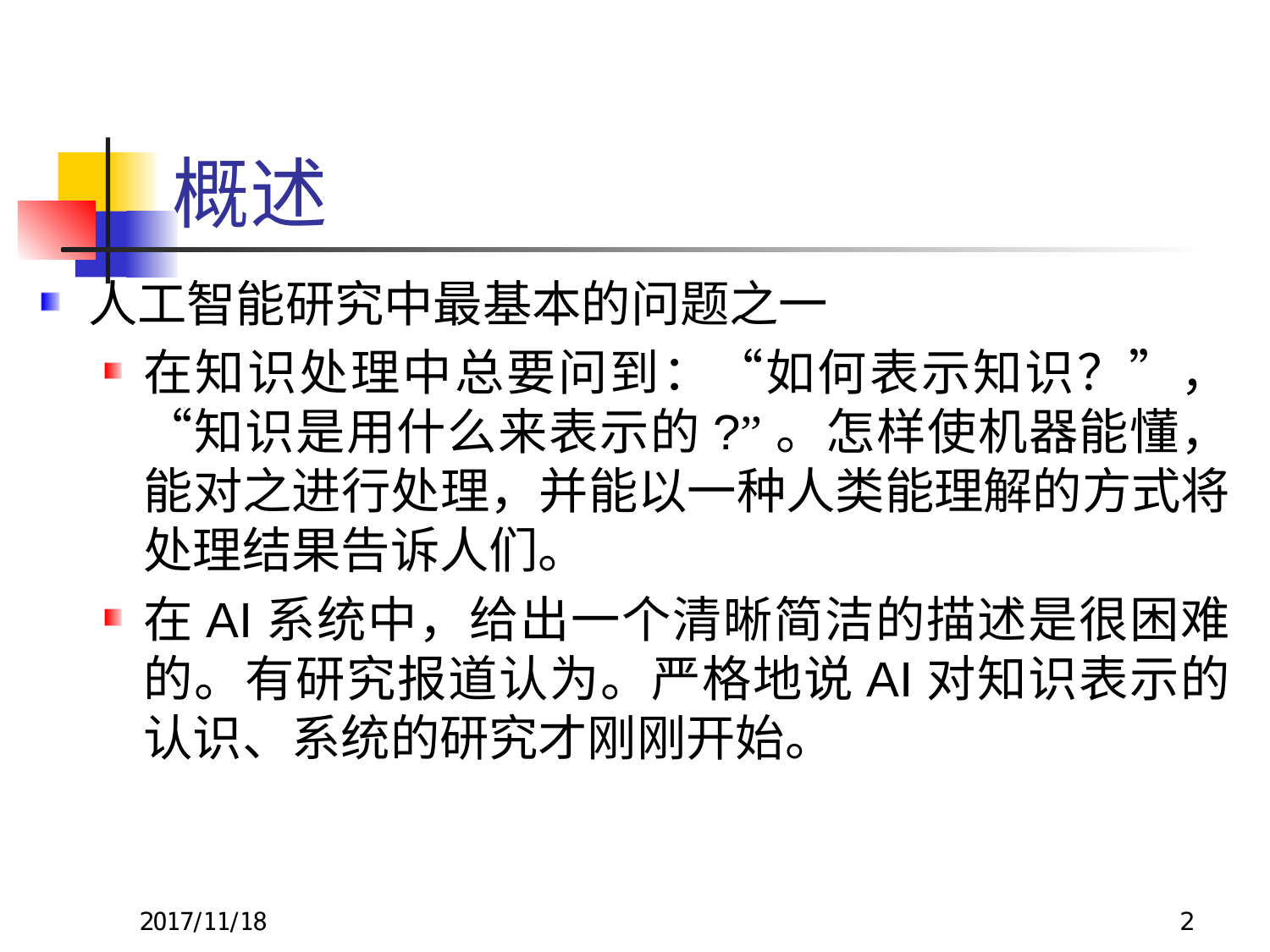

# 概述
人工智能研究中最基本的问题之一
在知识处理中总要问到：“如何表示知识？”，“知识是用什么来表示的?”。怎样使机器能懂，能对之进行处理，并能以一种人类能理解的方式将处理结果告诉人们。
在AI系统中，给出一个清晰简洁的描述是很困难的。有研究报道认为。严格地说AI对知识表示的认识、系统的研究才刚刚开始。
2017/11/18
2